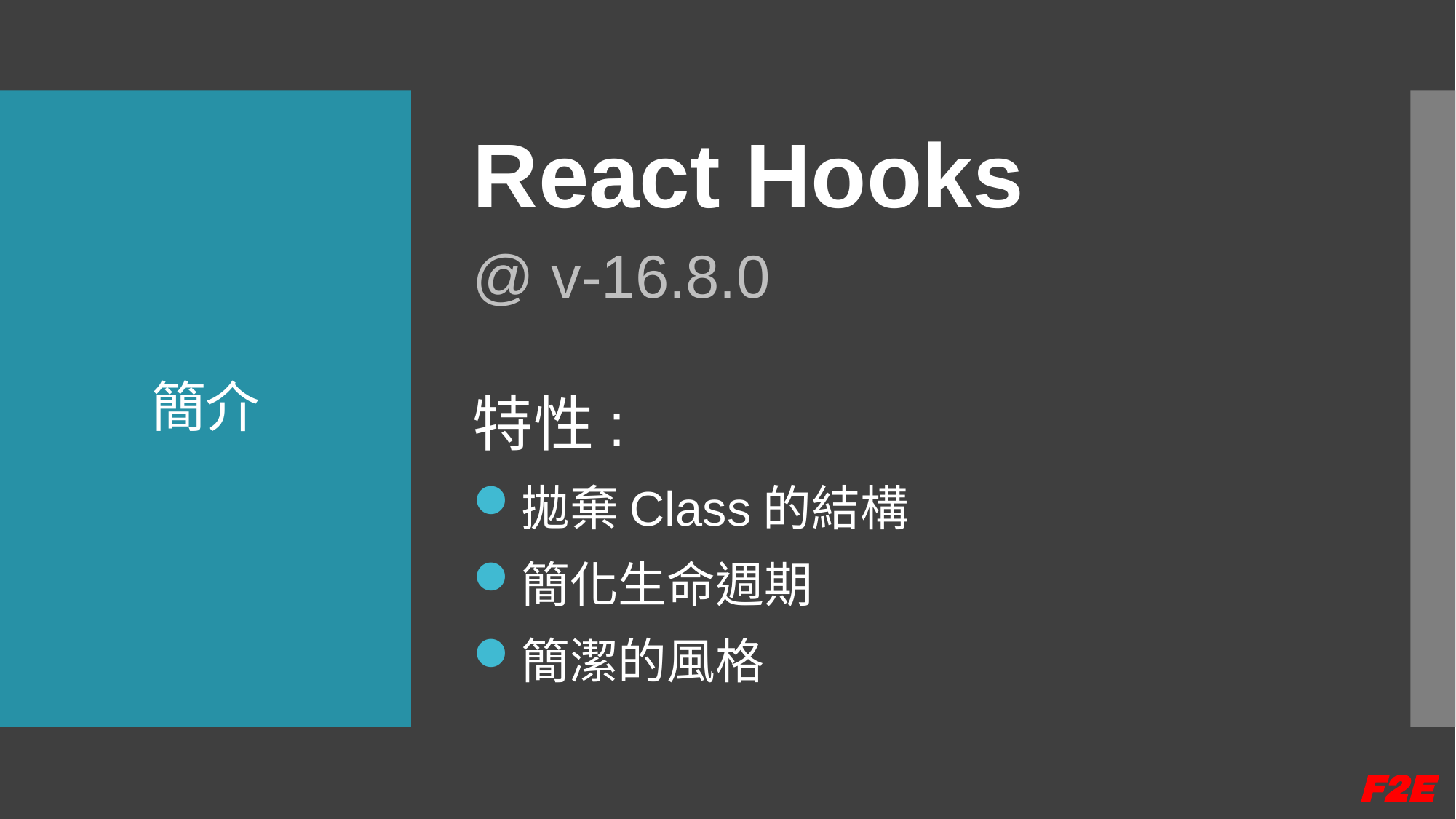

React Hooks
@ v-16.8.0

特性:
拋棄Class的結構
簡化生命週期
簡潔的風格
# 簡介